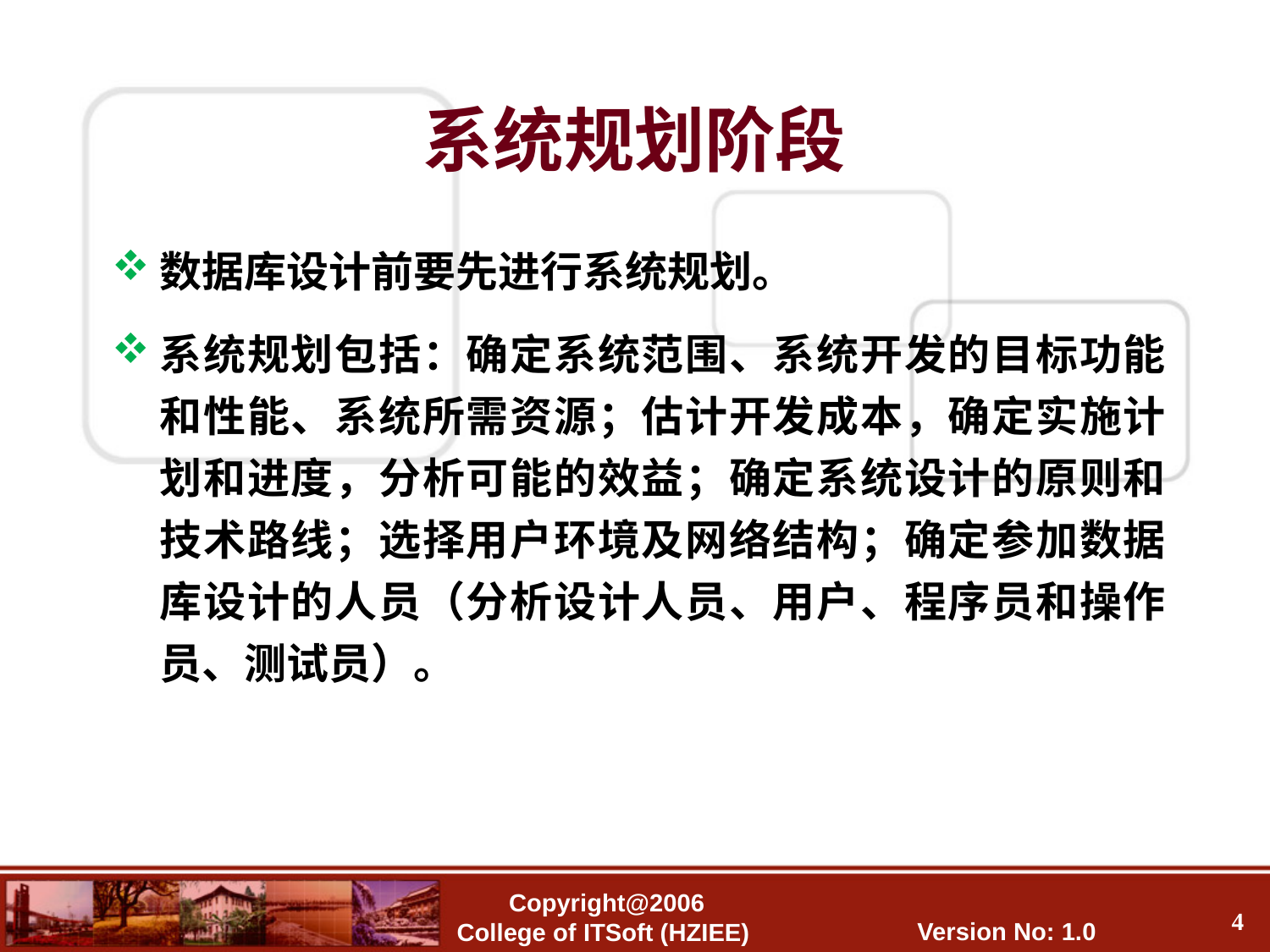

系统规划阶段
数据库设计前要先进行系统规划。
系统规划包括：确定系统范围、系统开发的目标功能和性能、系统所需资源；估计开发成本，确定实施计划和进度，分析可能的效益；确定系统设计的原则和技术路线；选择用户环境及网络结构；确定参加数据库设计的人员（分析设计人员、用户、程序员和操作员、测试员）。